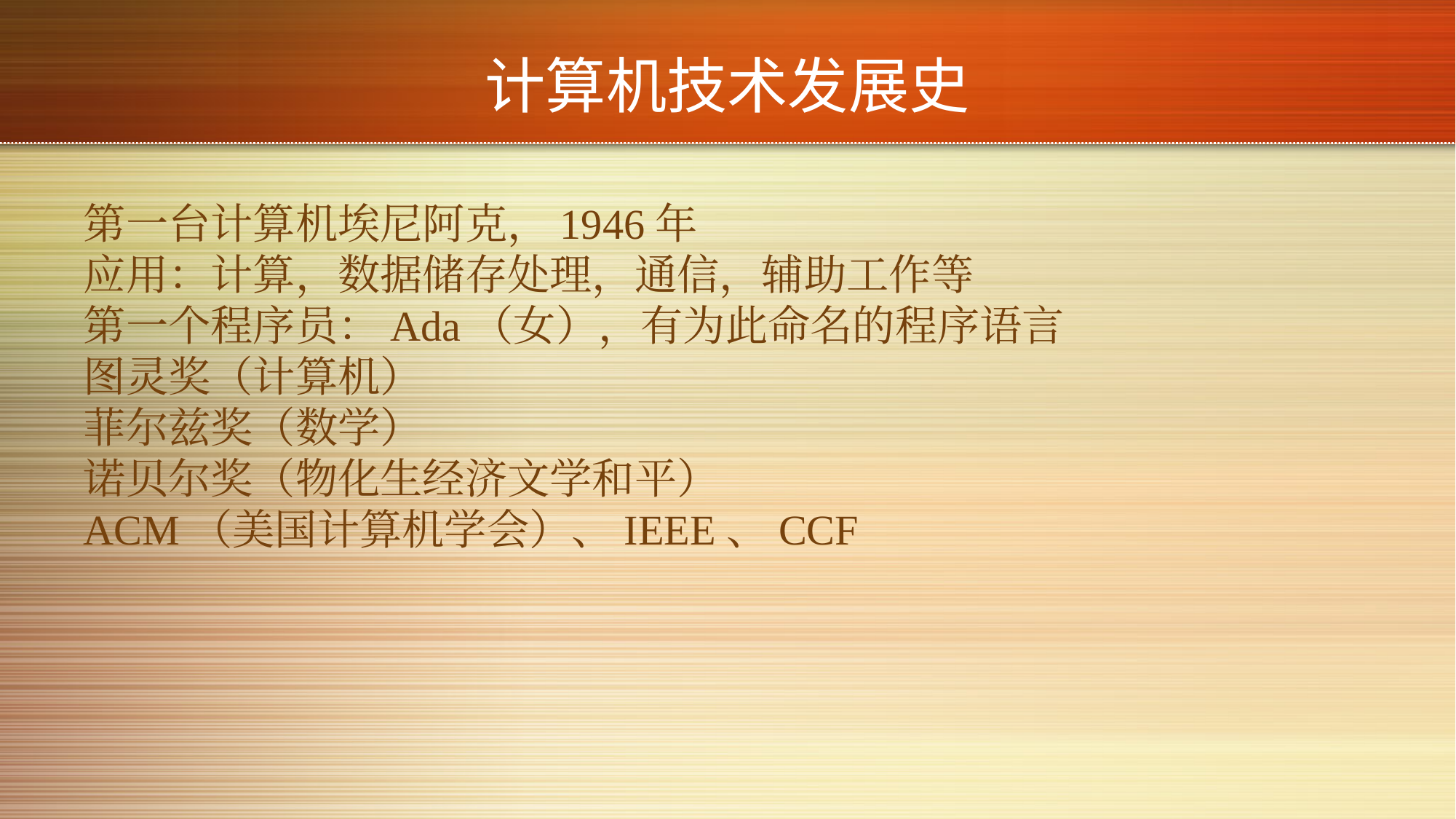

# 计算机技术发展史
第一台计算机埃尼阿克，1946年
应用：计算，数据储存处理，通信，辅助工作等
第一个程序员：Ada（女），有为此命名的程序语言
图灵奖（计算机）
菲尔兹奖（数学）
诺贝尔奖（物化生经济文学和平）
ACM（美国计算机学会）、IEEE、CCF